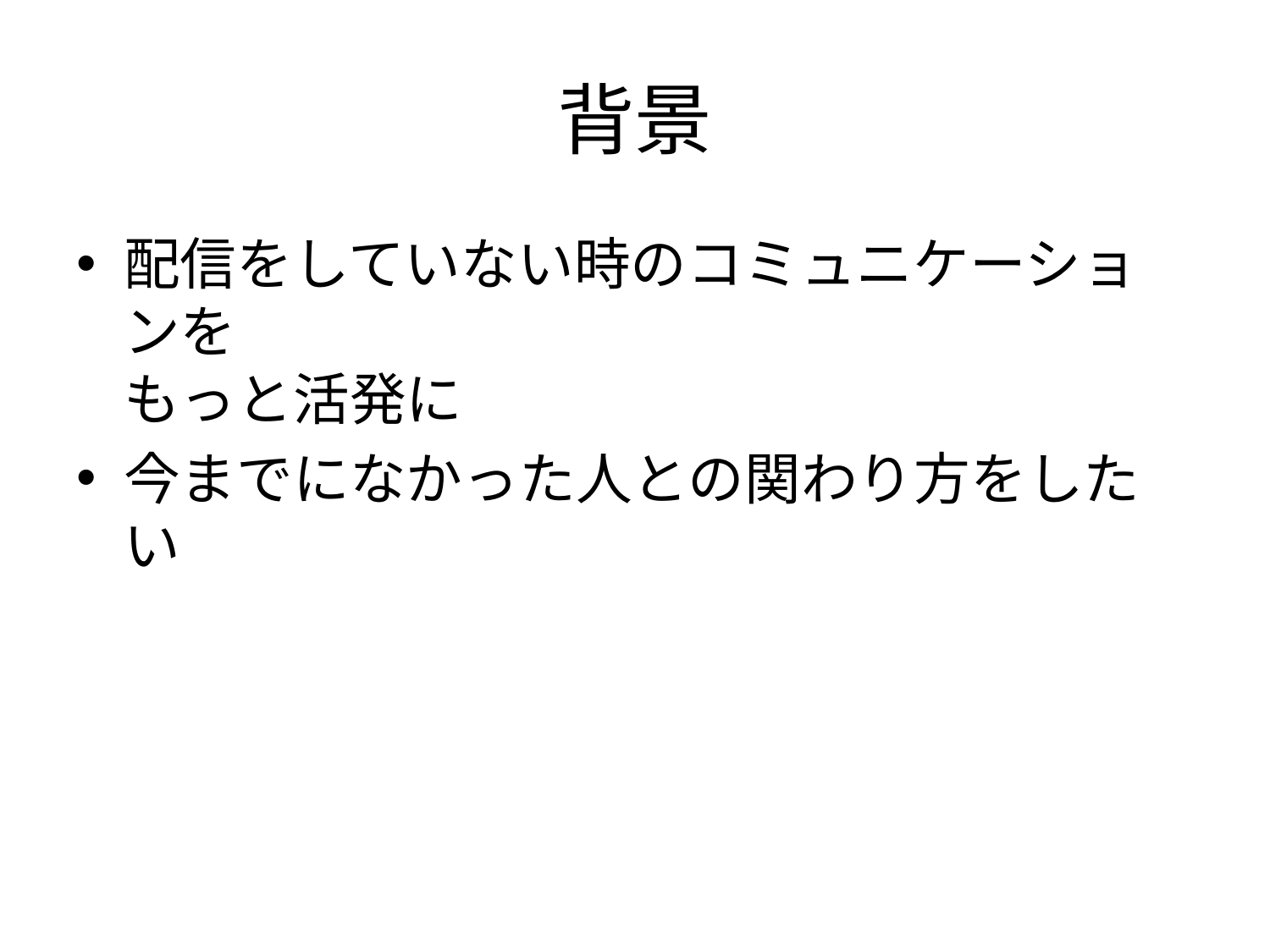

# 背景
配信をしていない時のコミュニケーションを
もっと活発に
今までになかった人との関わり方をしたい